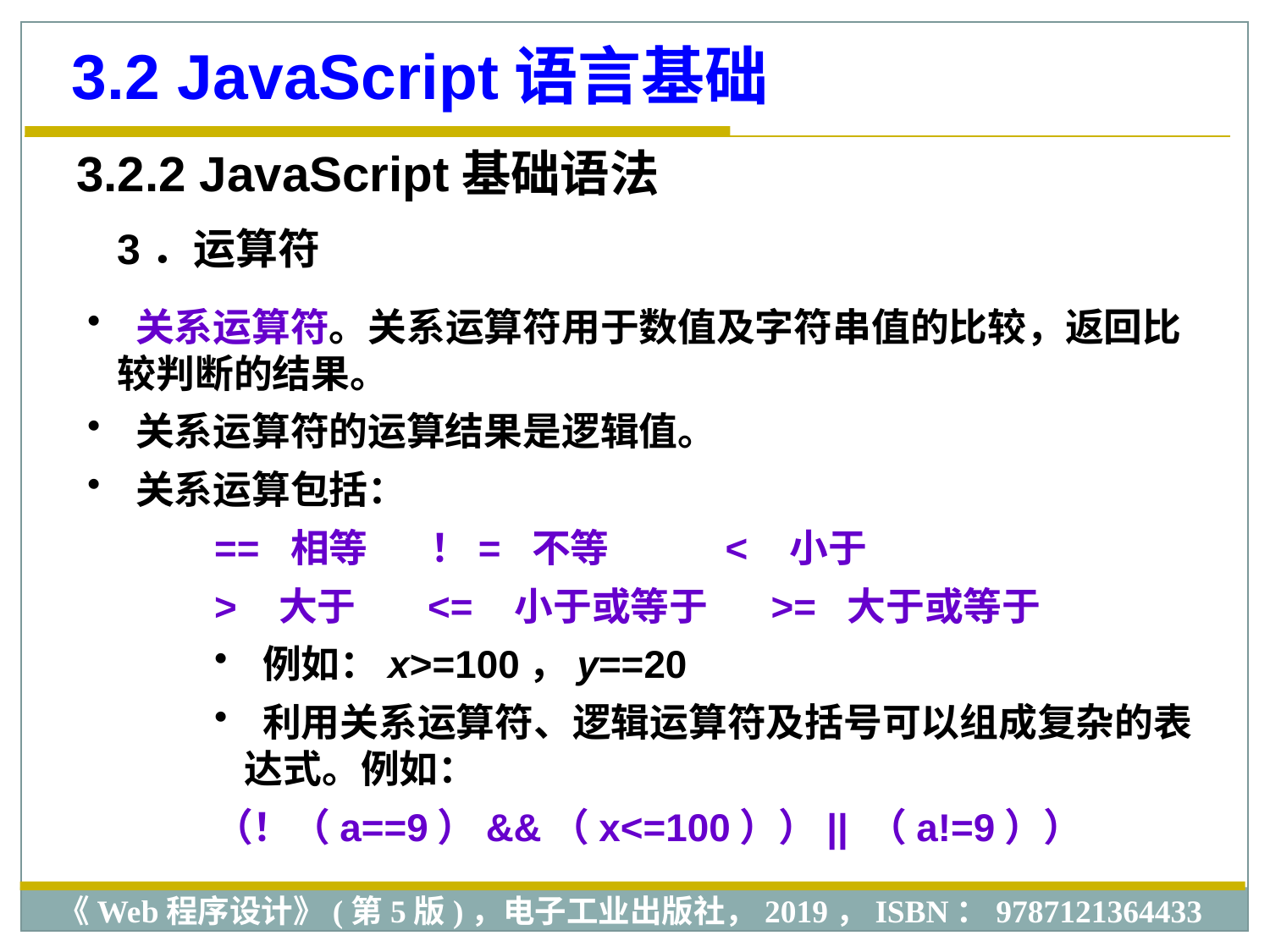

3.2 JavaScript语言基础
3.2.2 JavaScript基础语法
3．运算符
 关系运算符。关系运算符用于数值及字符串值的比较，返回比较判断的结果。
 关系运算符的运算结果是逻辑值。
 关系运算包括：
==  相等       ！=  不等            <   小于
>   大于       <=   小于或等于      >=  大于或等于
 例如：x>=100，y==20
 利用关系运算符、逻辑运算符及括号可以组成复杂的表达式。例如：
（！（a==9）&&（x<=100））|| （a!=9））